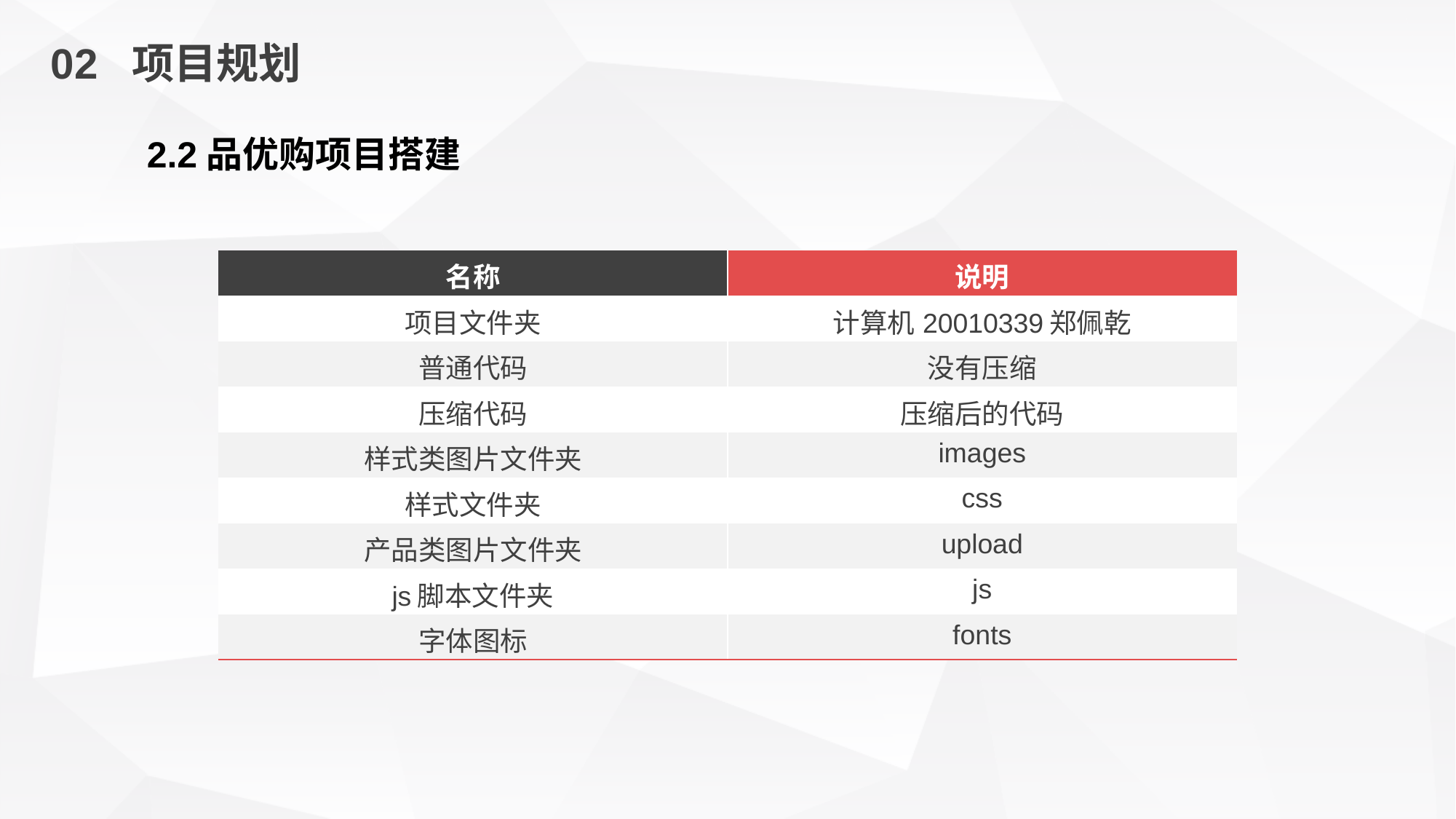

02  项目规划
 2.2品优购项目搭建
| 名称 | 说明 |
| --- | --- |
| 项目文件夹 | 计算机20010339郑佩乾 |
| 普通代码 | 没有压缩 |
| 压缩代码 | 压缩后的代码 |
| 样式类图片文件夹 | images |
| 样式文件夹 | css |
| 产品类图片文件夹 | upload |
| js脚本文件夹 | js |
| 字体图标 | fonts |